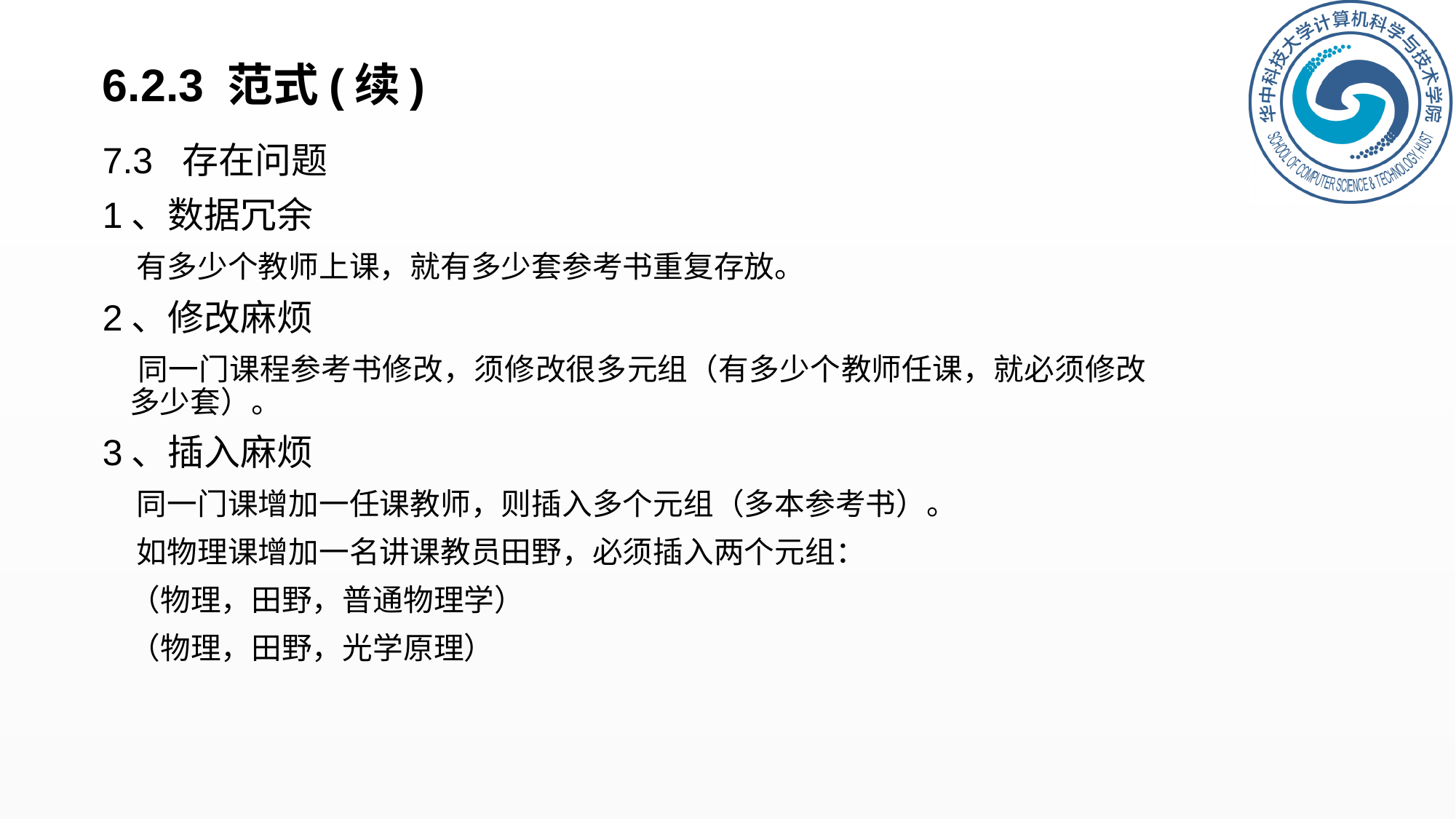

# 6.2.3 范式(续)
7.3  存在问题
1、数据冗余
    有多少个教师上课，就有多少套参考书重复存放。
2、修改麻烦
    同一门课程参考书修改，须修改很多元组（有多少个教师任课，就必须修改多少套）。
3、插入麻烦
    同一门课增加一任课教师，则插入多个元组（多本参考书）。
    如物理课增加一名讲课教员田野，必须插入两个元组：
   （物理，田野，普通物理学）
   （物理，田野，光学原理）